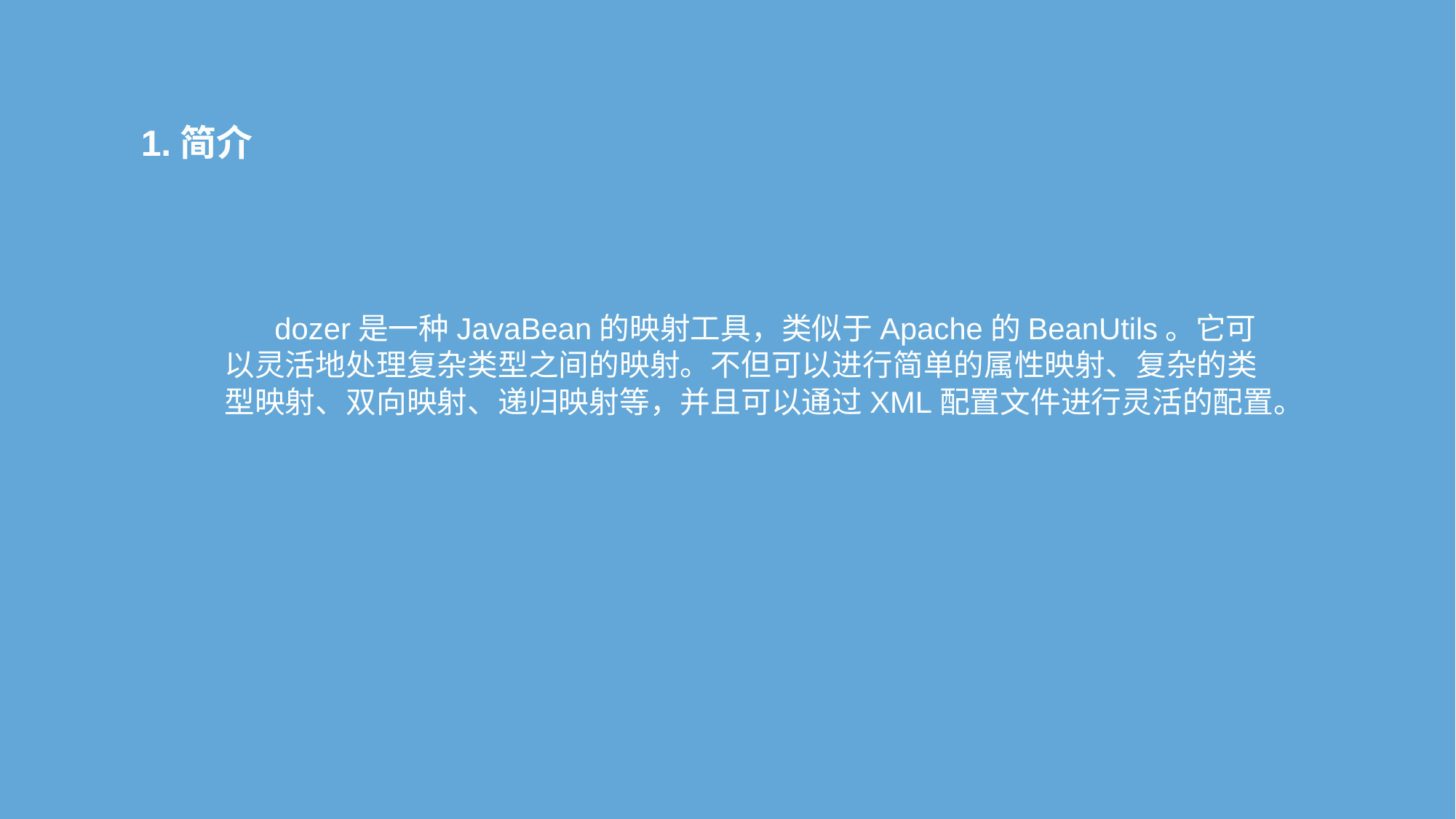

1.简介
      dozer是一种JavaBean的映射工具，类似于Apache的BeanUtils。它可以灵活地处理复杂类型之间的映射。不但可以进行简单的属性映射、复杂的类型映射、双向映射、递归映射等，并且可以通过XML配置文件进行灵活的配置。